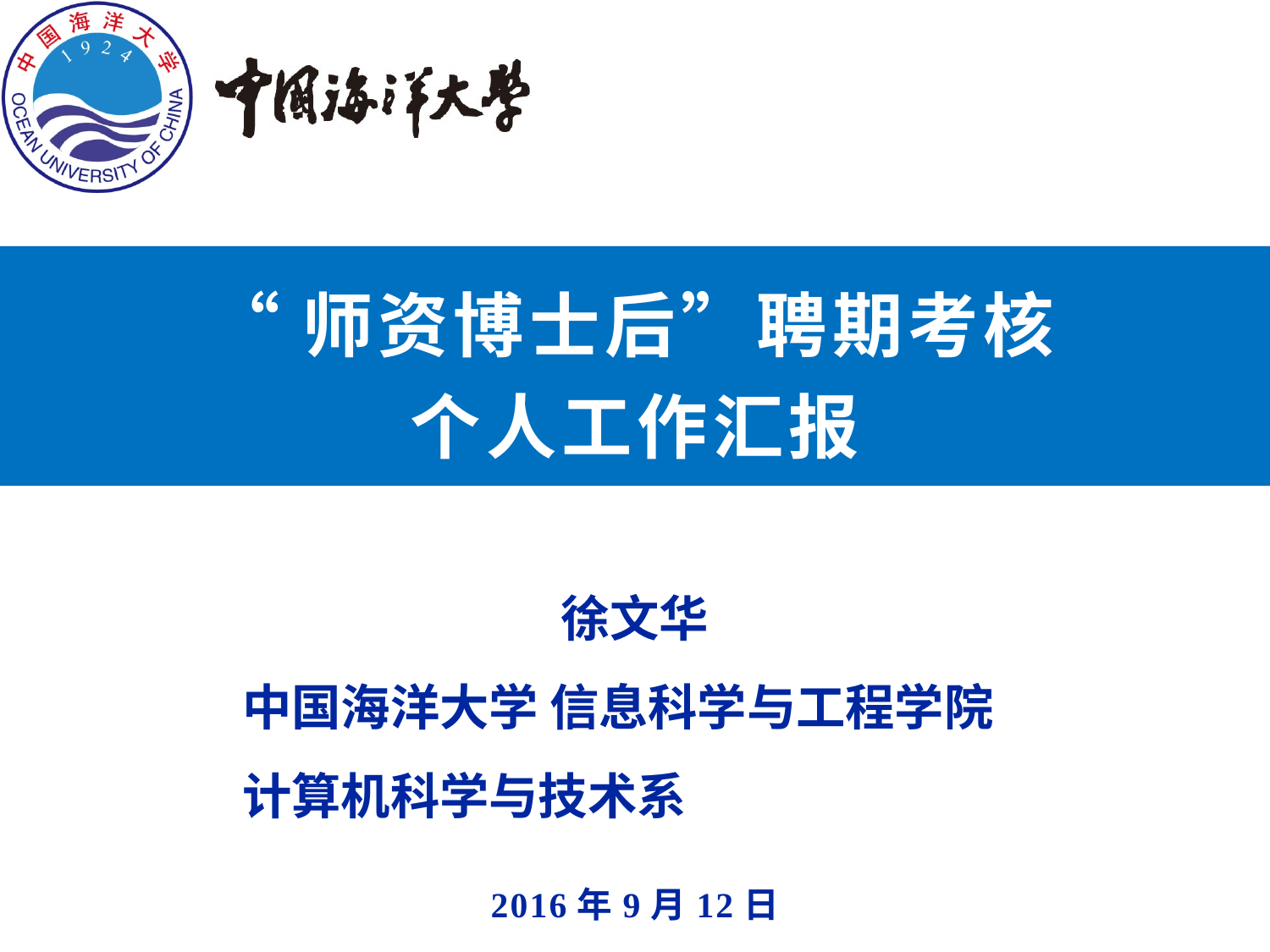

# “师资博士后”聘期考核 个人工作汇报
徐文华
中国海洋大学 信息科学与工程学院
计算机科学与技术系
2016年9月12日